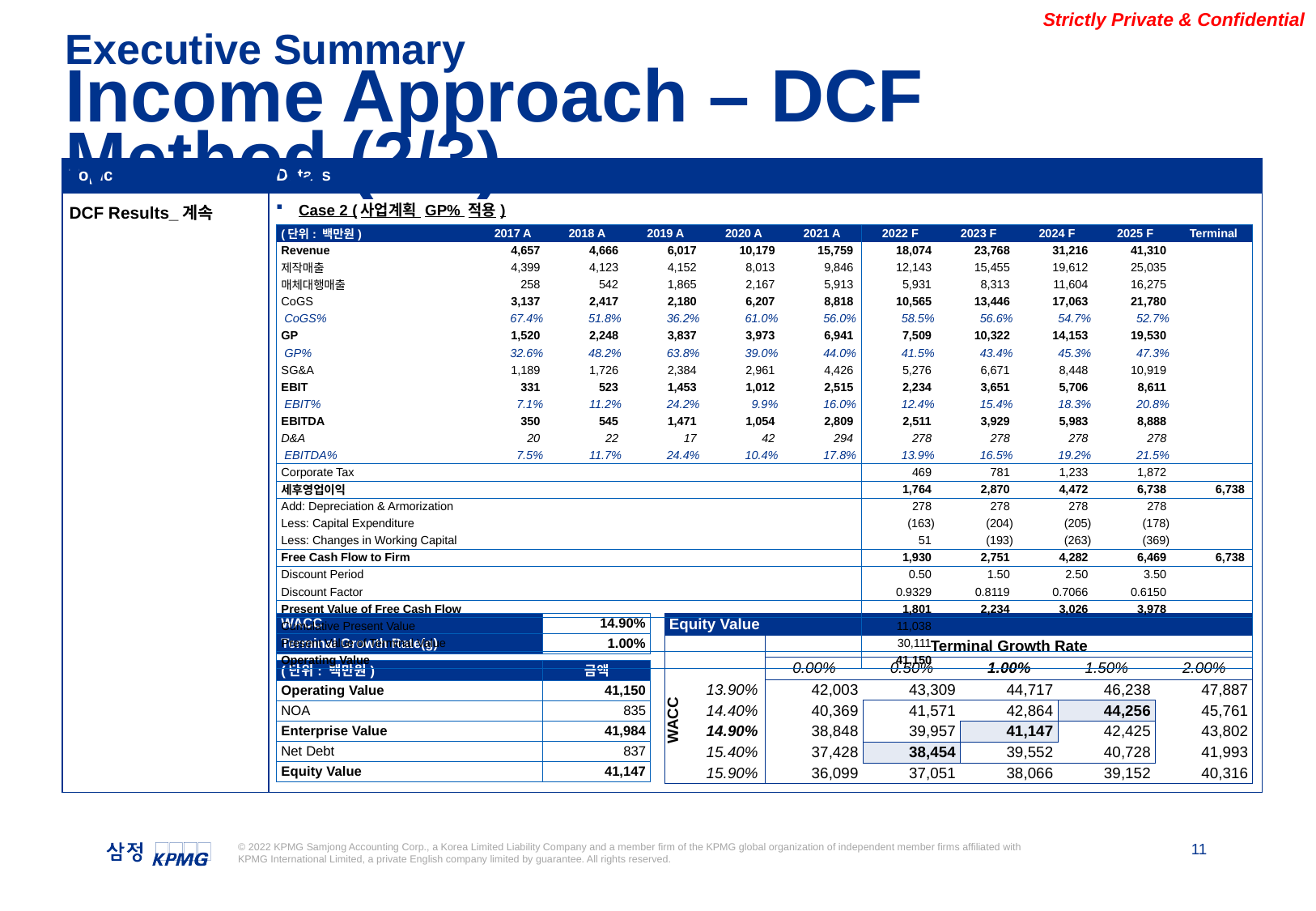

Executive Summary
Income Approach – DCF Method (2/3)
| Topic | Details |
| --- | --- |
| DCF Results\_계속 | Case 2 (사업계획 GP% 적용) |
| (단위: 백만원) | 2017 A | 2018 A | 2019 A | 2020 A | 2021 A | 2022 F | 2023 F | 2024 F | 2025 F | Terminal |
| --- | --- | --- | --- | --- | --- | --- | --- | --- | --- | --- |
| Revenue | 4,657 | 4,666 | 6,017 | 10,179 | 15,759 | 18,074 | 23,768 | 31,216 | 41,310 |  |
| 제작매출 | 4,399 | 4,123 | 4,152 | 8,013 | 9,846 | 12,143 | 15,455 | 19,612 | 25,035 |  |
| 매체대행매출 | 258 | 542 | 1,865 | 2,167 | 5,913 | 5,931 | 8,313 | 11,604 | 16,275 |  |
| CoGS | 3,137 | 2,417 | 2,180 | 6,207 | 8,818 | 10,565 | 13,446 | 17,063 | 21,780 |  |
| CoGS% | 67.4% | 51.8% | 36.2% | 61.0% | 56.0% | 58.5% | 56.6% | 54.7% | 52.7% |  |
| GP | 1,520 | 2,248 | 3,837 | 3,973 | 6,941 | 7,509 | 10,322 | 14,153 | 19,530 |  |
| GP% | 32.6% | 48.2% | 63.8% | 39.0% | 44.0% | 41.5% | 43.4% | 45.3% | 47.3% |  |
| SG&A | 1,189 | 1,726 | 2,384 | 2,961 | 4,426 | 5,276 | 6,671 | 8,448 | 10,919 |  |
| EBIT | 331 | 523 | 1,453 | 1,012 | 2,515 | 2,234 | 3,651 | 5,706 | 8,611 |  |
| EBIT% | 7.1% | 11.2% | 24.2% | 9.9% | 16.0% | 12.4% | 15.4% | 18.3% | 20.8% |  |
| EBITDA | 350 | 545 | 1,471 | 1,054 | 2,809 | 2,511 | 3,929 | 5,983 | 8,888 |  |
| D&A | 20 | 22 | 17 | 42 | 294 | 278 | 278 | 278 | 278 |  |
| EBITDA% | 7.5% | 11.7% | 24.4% | 10.4% | 17.8% | 13.9% | 16.5% | 19.2% | 21.5% |  |
| Corporate Tax |  |  |  |  |  | 469 | 781 | 1,233 | 1,872 |  |
| 세후영업이익 |  |  |  |  |  | 1,764 | 2,870 | 4,472 | 6,738 | 6,738 |
| Add: Depreciation & Armorization |  |  |  |  |  | 278 | 278 | 278 | 278 |  |
| Less: Capital Expenditure |  |  |  |  |  | (163) | (204) | (205) | (178) |  |
| Less: Changes in Working Capital |  |  |  |  |  | 51 | (193) | (263) | (369) |  |
| Free Cash Flow to Firm |  |  |  |  |  | 1,930 | 2,751 | 4,282 | 6,469 | 6,738 |
| Discount Period |  |  |  |  |  | 0.50 | 1.50 | 2.50 | 3.50 |  |
| Discount Factor |  |  |  |  |  | 0.9329 | 0.8119 | 0.7066 | 0.6150 |  |
| Present Value of Free Cash Flow |  |  |  |  |  | 1,801 | 2,234 | 3,026 | 3,978 |  |
| Cumulative Present Value |  |  |  |  |  | 11,038 |  |  |  |  |
| Present Value of Terminal Value |  |  |  |  |  | 30,111 |  |  |  |  |
| Operating Value |  |  |  |  |  | 41,150 |  |  |  |  |
| WACC | 14.90% |
| --- | --- |
| Terminal Growth Rate(g) | 1.00% |
| Equity Value |  |  |  |  |  |  |
| --- | --- | --- | --- | --- | --- | --- |
|  |  | Terminal Growth Rate |  |  |  |  |
| WACC |  | 0.00% | 0.50% | 1.00% | 1.50% | 2.00% |
|  | 13.90% | 42,003 | 43,309 | 44,717 | 46,238 | 47,887 |
|  | 14.40% | 40,369 | 41,571 | 42,864 | 44,256 | 45,761 |
|  | 14.90% | 38,848 | 39,957 | 41,147 | 42,425 | 43,802 |
|  | 15.40% | 37,428 | 38,454 | 39,552 | 40,728 | 41,993 |
|  | 15.90% | 36,099 | 37,051 | 38,066 | 39,152 | 40,316 |
| (단위: 백만원) | 금액 |
| --- | --- |
| Operating Value | 41,150 |
| NOA | 835 |
| Enterprise Value | 41,984 |
| Net Debt | 837 |
| Equity Value | 41,147 |